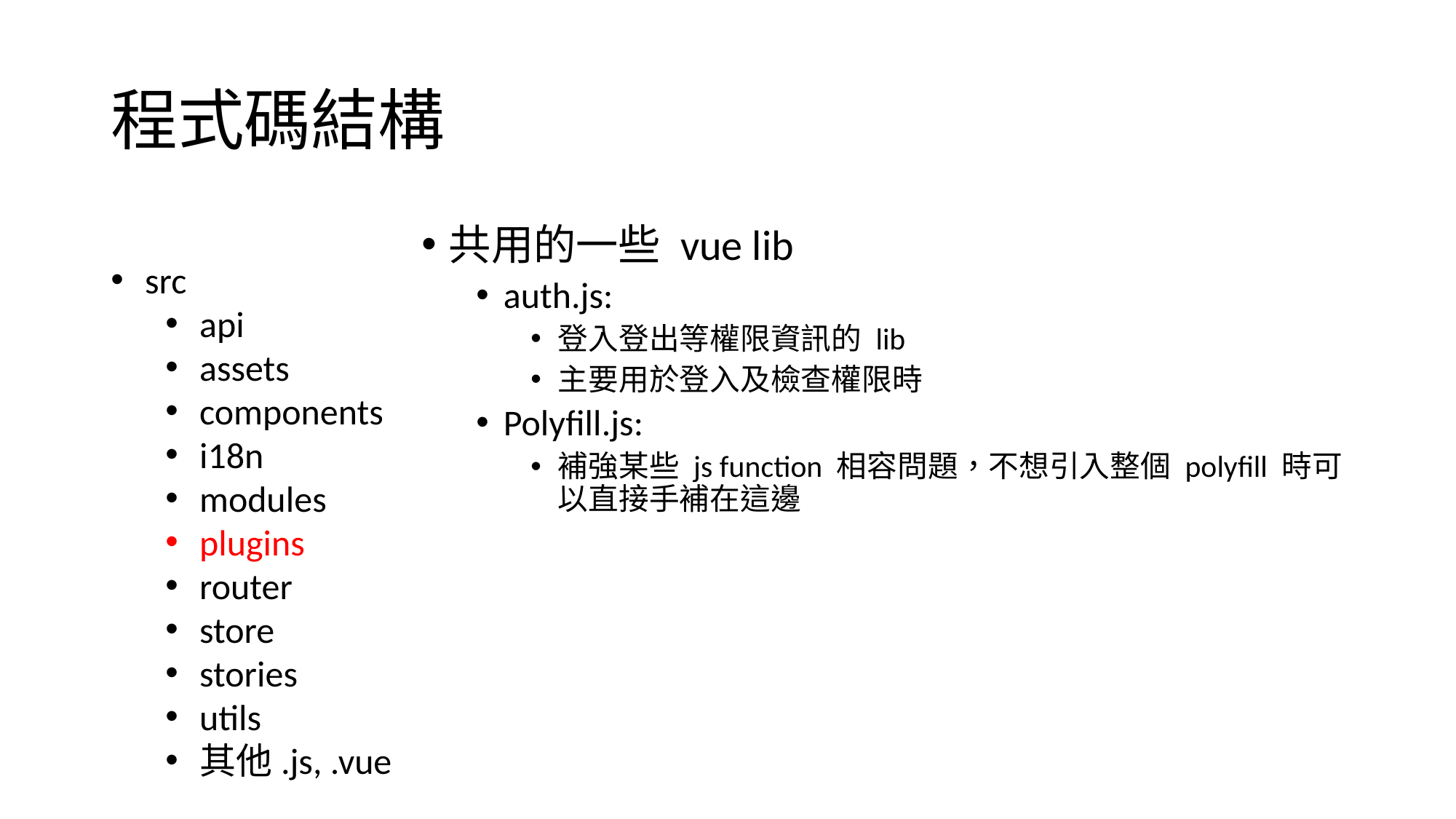

# 程式碼結構
共用的一些 vue lib
auth.js:
登入登出等權限資訊的 lib
主要用於登入及檢查權限時
Polyfill.js:
補強某些 js function 相容問題，不想引入整個 polyfill 時可以直接手補在這邊
src
api
assets
components
i18n
modules
plugins
router
store
stories
utils
其他.js, .vue